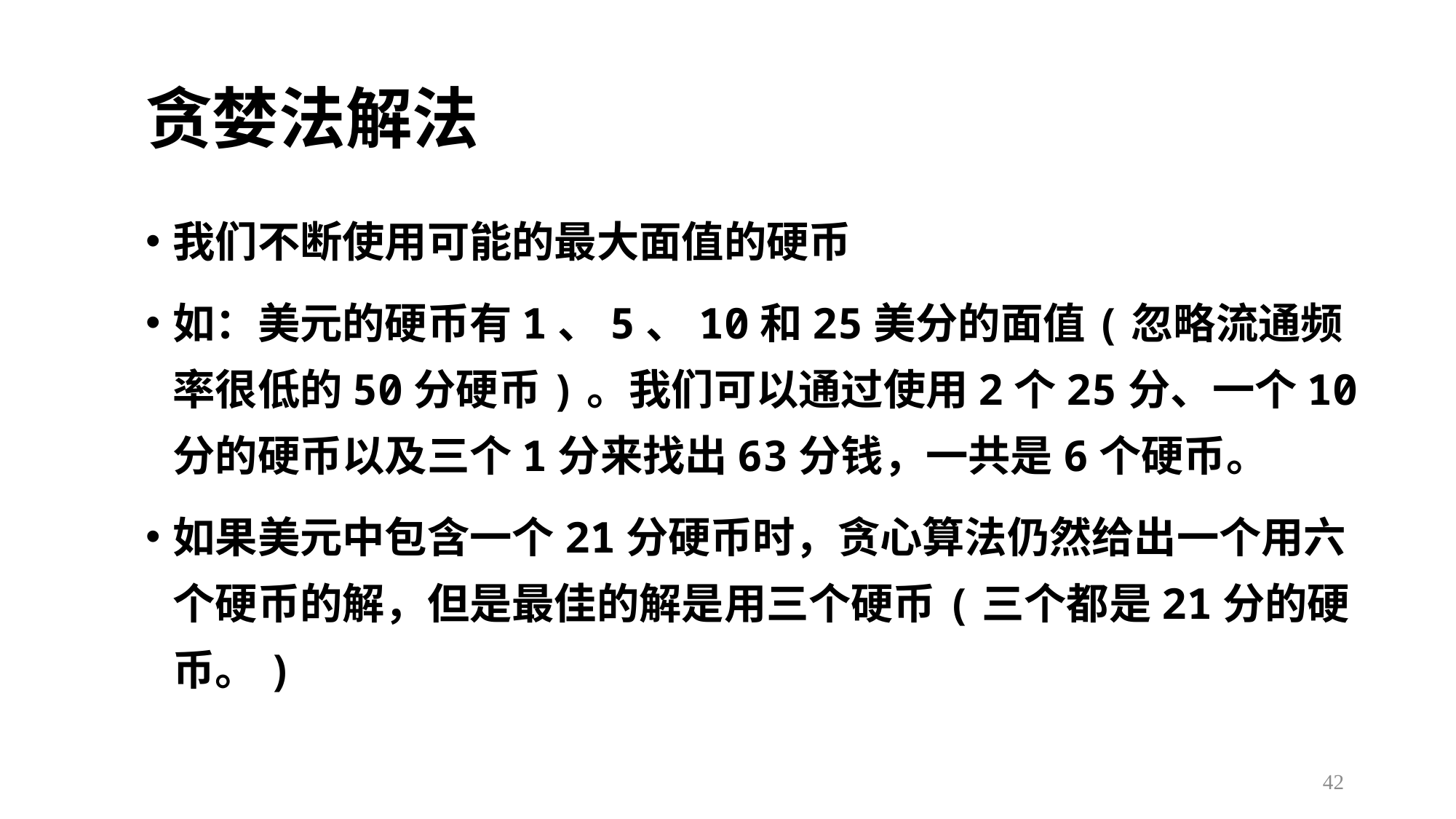

# 贪婪法解法
我们不断使用可能的最大面值的硬币
如：美元的硬币有1、5、10和25美分的面值(忽略流通频率很低的50分硬币)。我们可以通过使用2个25分、一个10分的硬币以及三个1分来找出63分钱，一共是6个硬币。
如果美元中包含一个21分硬币时，贪心算法仍然给出一个用六个硬币的解，但是最佳的解是用三个硬币(三个都是21分的硬币。)
42